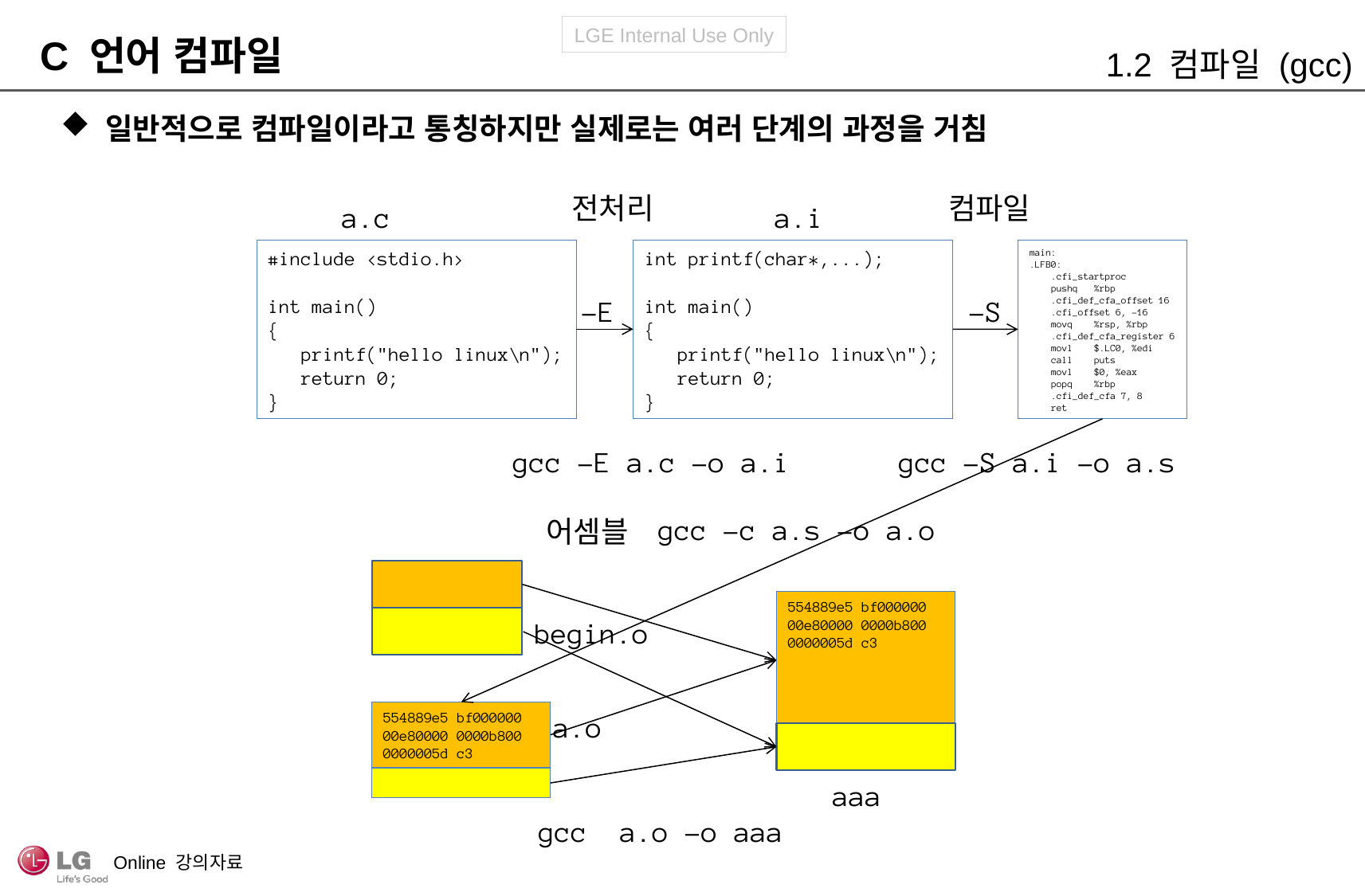

C 언어 컴파일
1.2 컴파일 (gcc)
일반적으로 컴파일이라고 통칭하지만 실제로는 여러 단계의 과정을 거침

전처리
컴파일
a.c
a.i
#include <stdio.h>

int main()
{
   printf("hello linux\n");
   return 0;
}
int printf(char*,...);

int main()
{
   printf("hello linux\n");
   return 0;
}
main:
.LFB0:
    .cfi_startproc
    pushq   %rbp
    .cfi_def_cfa_offset 16
    .cfi_offset 6, -16
    movq    %rsp, %rbp
    .cfi_def_cfa_register 6
    movl    $.LC0, %edi
    call    puts
    movl    $0, %eax
    popq    %rbp
    .cfi_def_cfa 7, 8
    ret
-E
-S
gcc -E a.c -o a.i
gcc -S a.i -o a.s
gcc -c a.s -o a.o
어셈블

554889e5 bf000000
00e80000 0000b800
0000005d c3

begin.o
554889e5 bf000000
00e80000 0000b800
0000005d c3
a.o

aaa
gcc  a.o -o aaa